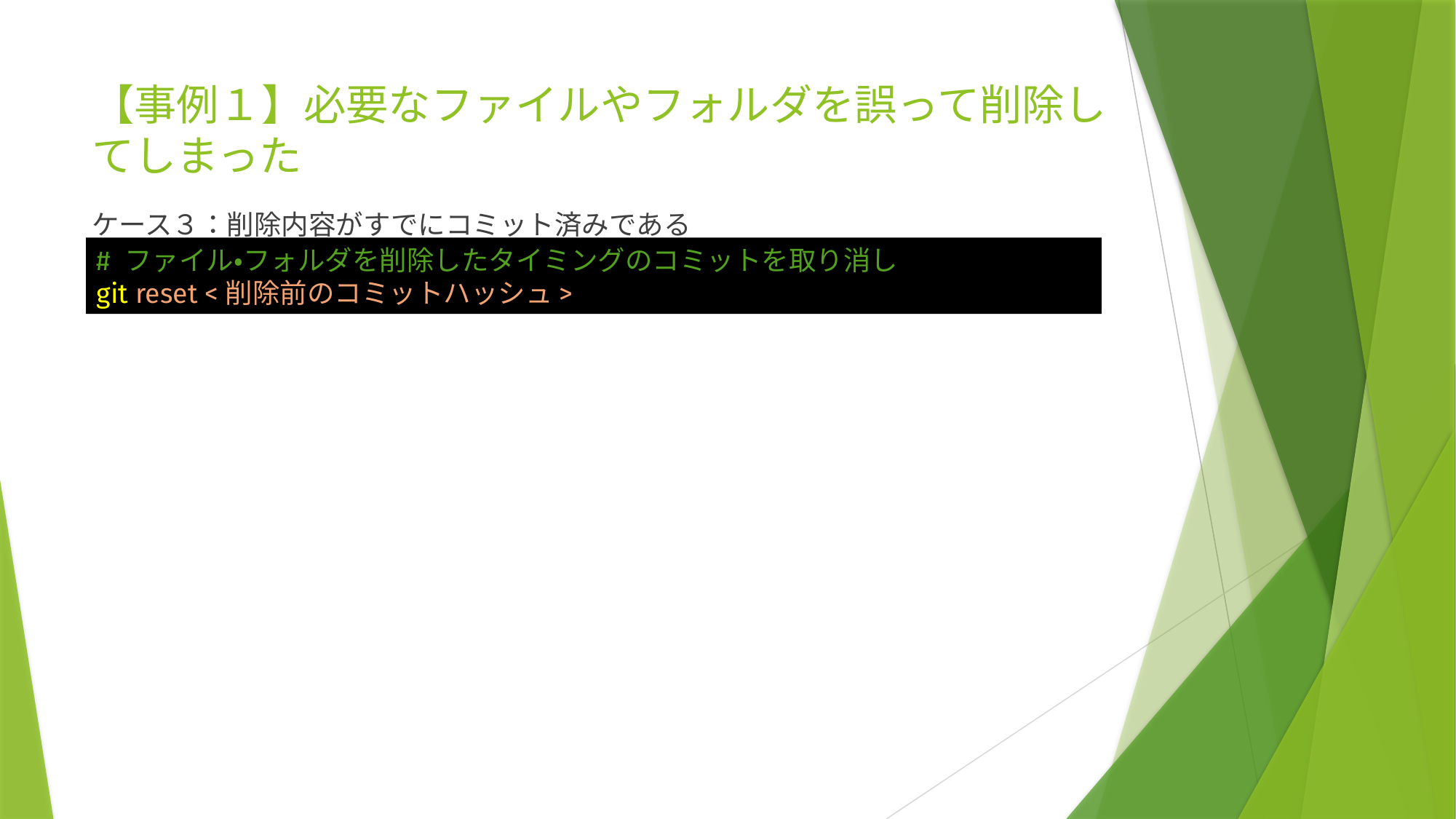

# 【事例１】必要なファイルやフォルダを誤って削除してしまった
ケース３：削除内容がすでにコミット済みである
# ファイル・フォルダを削除したタイミングのコミットを取り消し
git reset <削除前のコミットハッシュ>